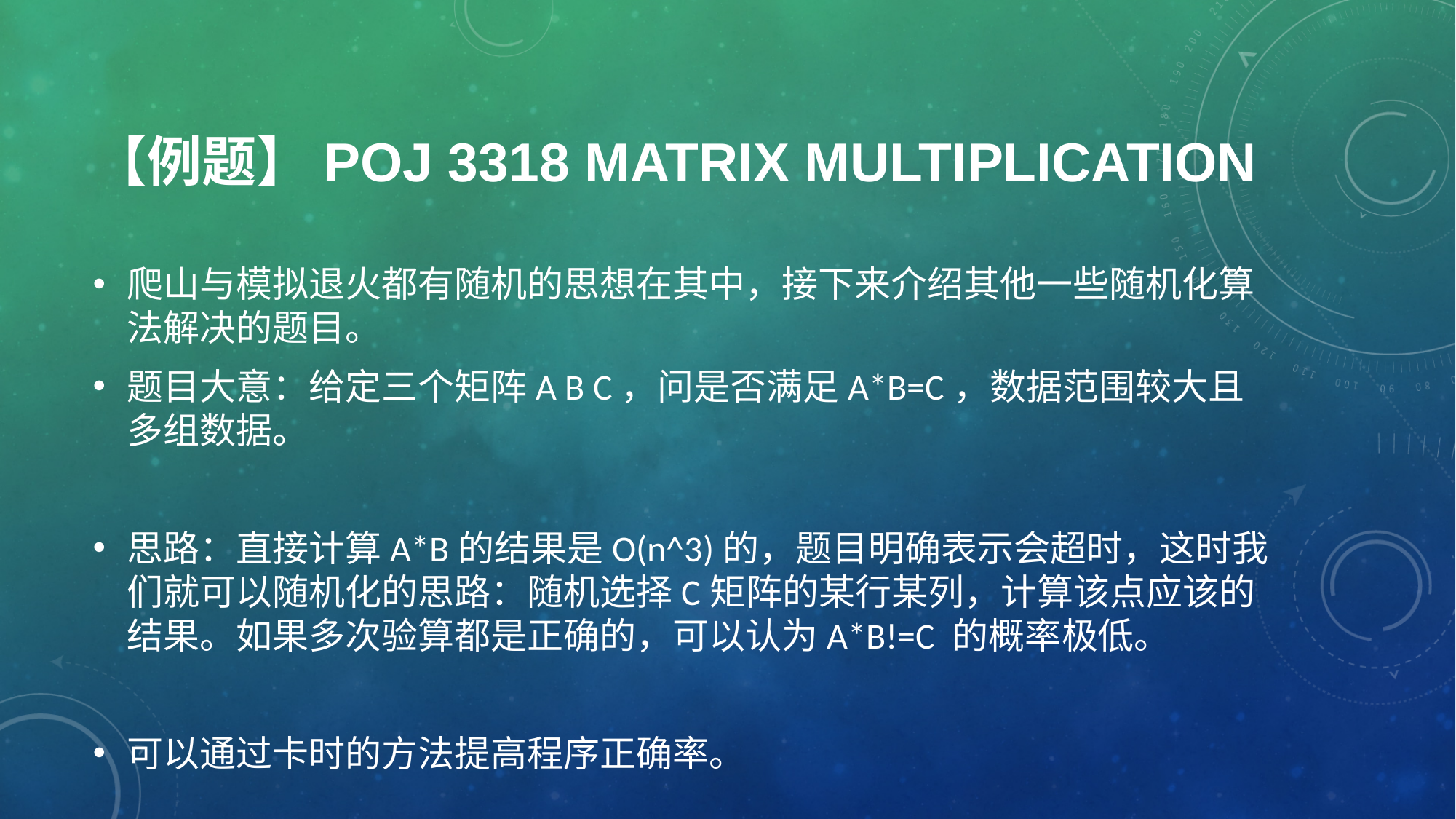

# 【例题】POJ 3318 Matrix Multiplication
爬山与模拟退火都有随机的思想在其中，接下来介绍其他一些随机化算法解决的题目。
题目大意：给定三个矩阵A B C，问是否满足A*B=C，数据范围较大且多组数据。

思路：直接计算A*B的结果是O(n^3)的，题目明确表示会超时，这时我们就可以随机化的思路：随机选择C矩阵的某行某列，计算该点应该的结果。如果多次验算都是正确的，可以认为A*B!=C 的概率极低。

可以通过卡时的方法提高程序正确率。